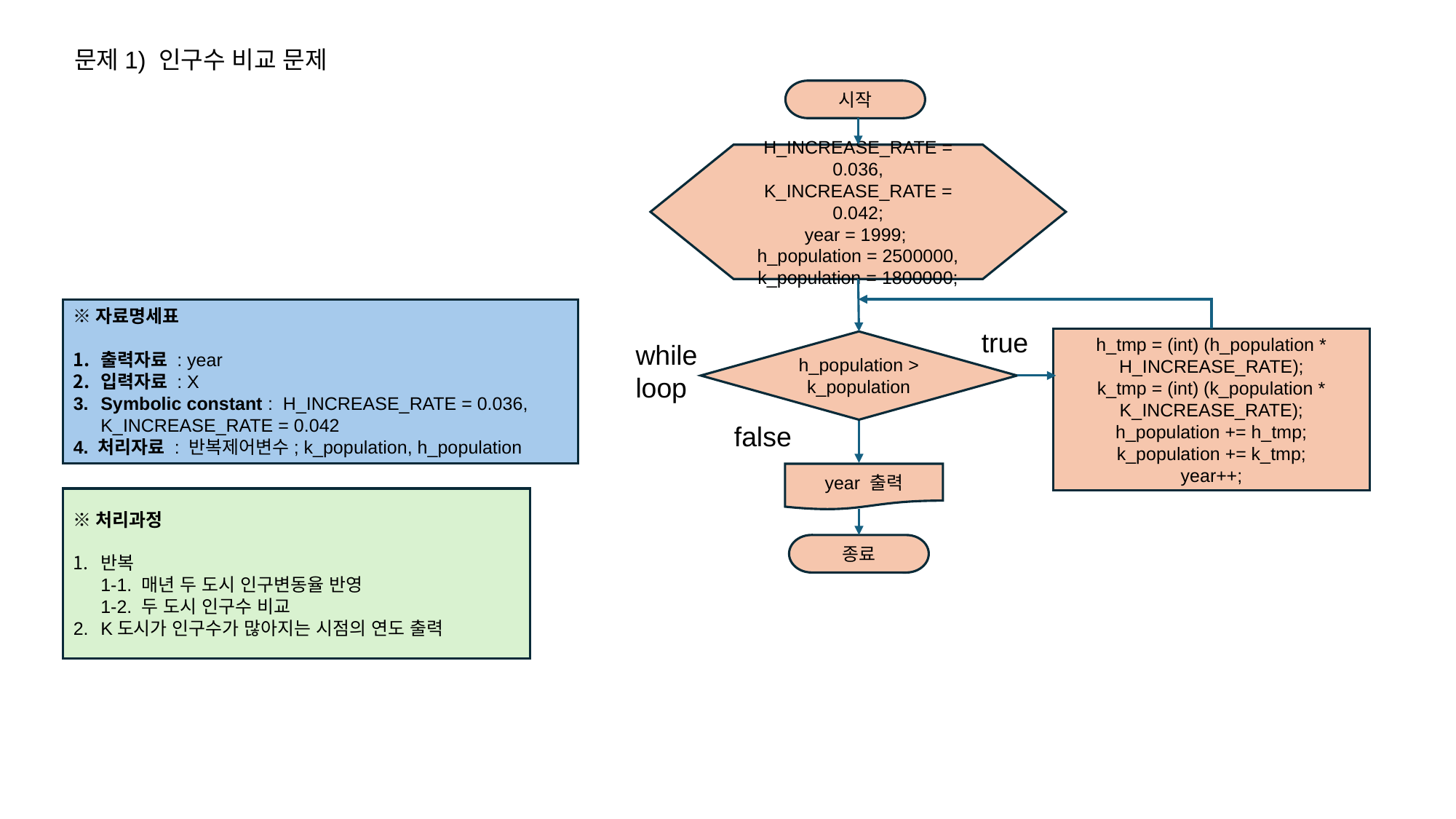

문제1) 인구수 비교 문제
시작
H_INCREASE_RATE = 0.036, K_INCREASE_RATE = 0.042;
year = 1999;
h_population = 2500000, k_population = 1800000;
※자료명세표

출력자료 : year
입력자료 : X
Symbolic constant :  H_INCREASE_RATE = 0.036, K_INCREASE_RATE = 0.042
4. 처리자료 : 반복제어변수; k_population, h_population
true
h_tmp = (int) (h_population * H_INCREASE_RATE);
k_tmp = (int) (k_population * K_INCREASE_RATE);
h_population += h_tmp;
k_population += k_tmp;
year++;
h_population > k_population
while loop
false
year 출력
※처리과정

반복
1-1. 매년 두 도시 인구변동율 반영
1-2. 두 도시 인구수 비교
K도시가 인구수가 많아지는 시점의 연도 출력
종료